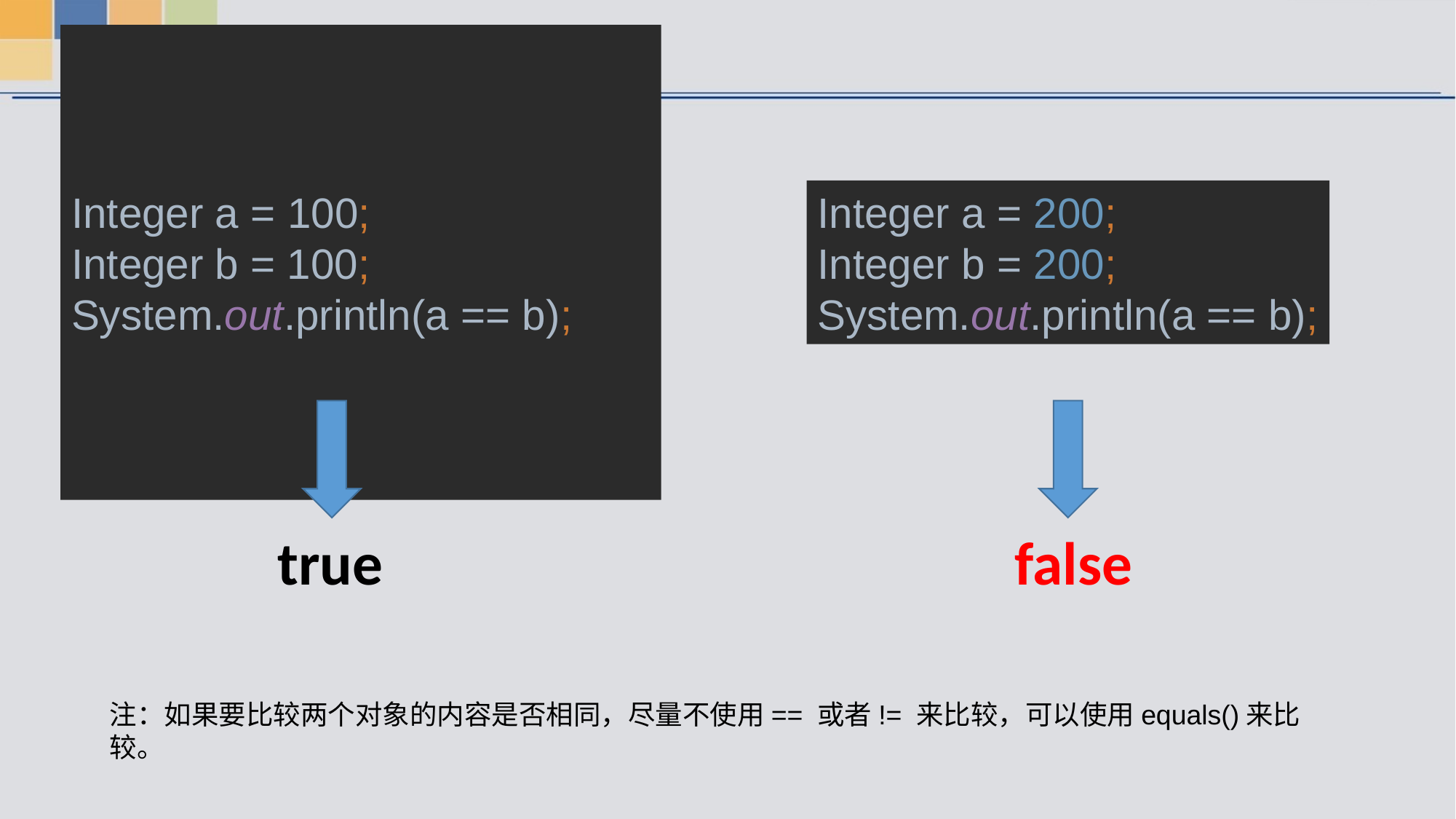

# 代码片段-1
Integer a = 200;
Integer b = 200;
System.out.println(a == b);
Integer a = 100;
Integer b = 100;
System.out.println(a == b);

true
false
注：如果要比较两个对象的内容是否相同，尽量不使用== 或者!= 来比较，可以使用equals()来比较。